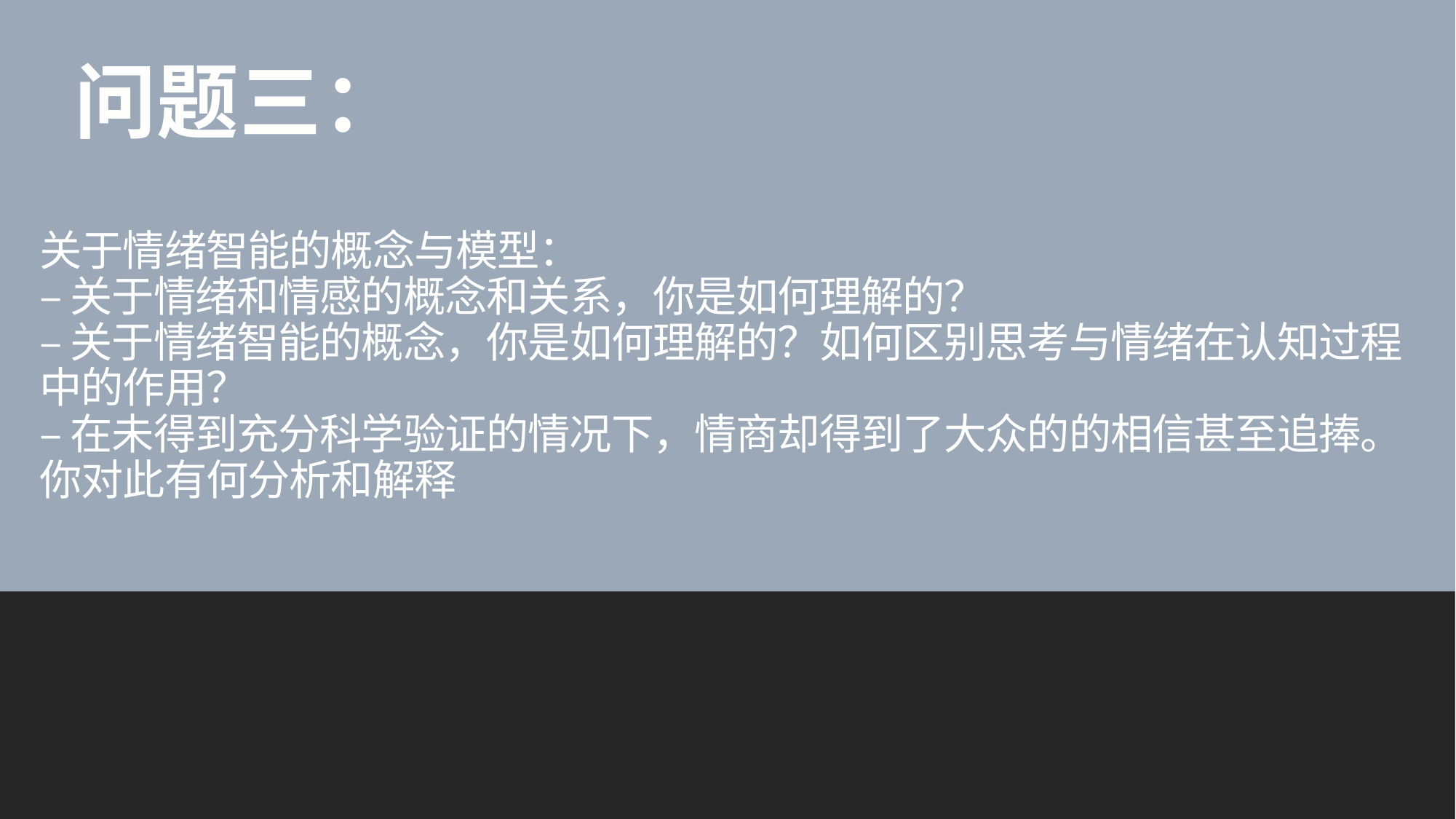

问题三：
# 关于情绪智能的概念与模型： – 关于情绪和情感的概念和关系，你是如何理解的？ – 关于情绪智能的概念，你是如何理解的？如何区别思考与情绪在认知过程 中的作用？ – 在未得到充分科学验证的情况下，情商却得到了大众的的相信甚至追捧。 你对此有何分析和解释